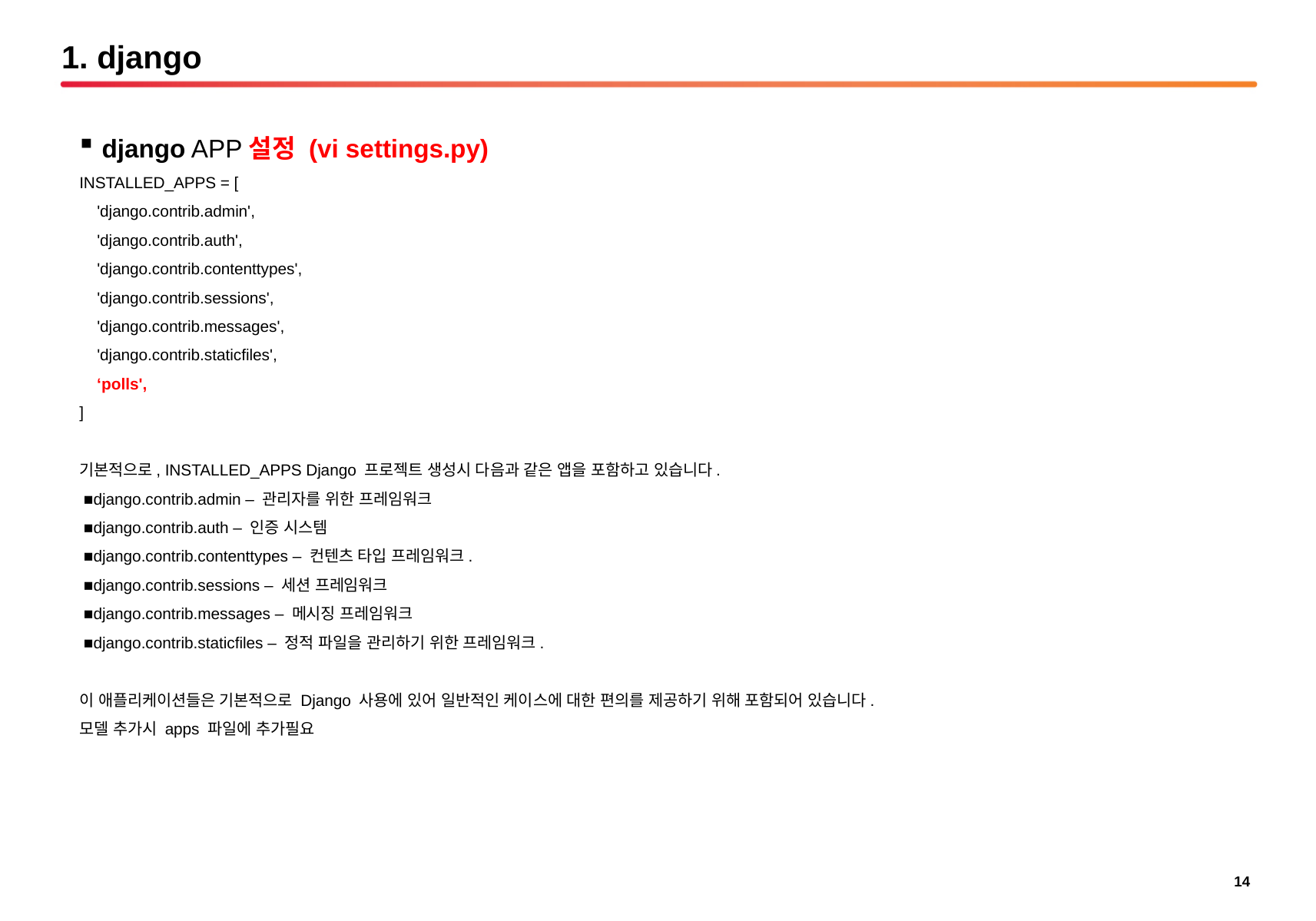

# 1. django
django APP설정 (vi settings.py)
INSTALLED_APPS = [
    'django.contrib.admin',
    'django.contrib.auth',
    'django.contrib.contenttypes',
    'django.contrib.sessions',
    'django.contrib.messages',
    'django.contrib.staticfiles',
    ‘polls',
]

기본적으로, INSTALLED_APPS Django 프로젝트 생성시 다음과 같은 앱을 포함하고 있습니다.
 ■django.contrib.admin – 관리자를 위한 프레임워크
 ■django.contrib.auth – 인증 시스템
 ■django.contrib.contenttypes – 컨텐츠 타입 프레임워크.
 ■django.contrib.sessions – 세션 프레임워크
 ■django.contrib.messages – 메시징 프레임워크
 ■django.contrib.staticfiles – 정적 파일을 관리하기 위한 프레임워크.

이 애플리케이션들은 기본적으로 Django 사용에 있어 일반적인 케이스에 대한 편의를 제공하기 위해 포함되어 있습니다.
모델 추가시 apps 파일에 추가필요